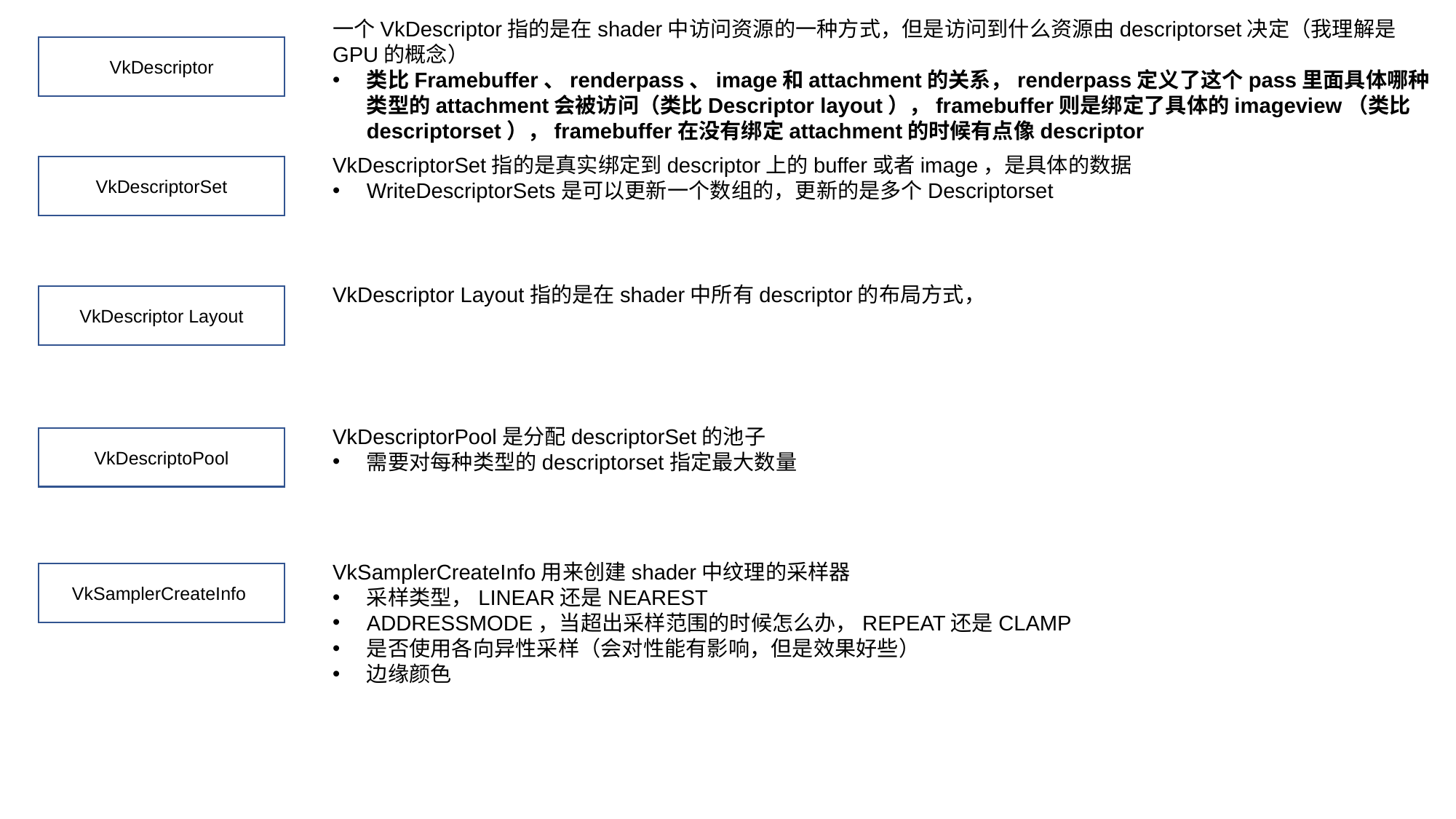

一个VkDescriptor指的是在shader中访问资源的一种方式，但是访问到什么资源由descriptorset决定（我理解是GPU的概念）
类比Framebuffer、renderpass、image和attachment的关系，renderpass定义了这个pass里面具体哪种类型的attachment会被访问（类比Descriptor layout），framebuffer则是绑定了具体的imageview（类比descriptorset），framebuffer在没有绑定attachment的时候有点像descriptor
VkDescriptor
VkDescriptorSet指的是真实绑定到descriptor上的buffer或者image，是具体的数据
WriteDescriptorSets是可以更新一个数组的，更新的是多个Descriptorset
VkDescriptorSet
VkDescriptor Layout指的是在shader中所有descriptor的布局方式，
VkDescriptor Layout
VkDescriptorPool是分配descriptorSet的池子
需要对每种类型的descriptorset指定最大数量
VkDescriptoPool
VkSamplerCreateInfo用来创建shader中纹理的采样器
采样类型，LINEAR还是NEAREST
ADDRESSMODE，当超出采样范围的时候怎么办，REPEAT还是CLAMP
是否使用各向异性采样（会对性能有影响，但是效果好些）
边缘颜色
VkSamplerCreateInfo